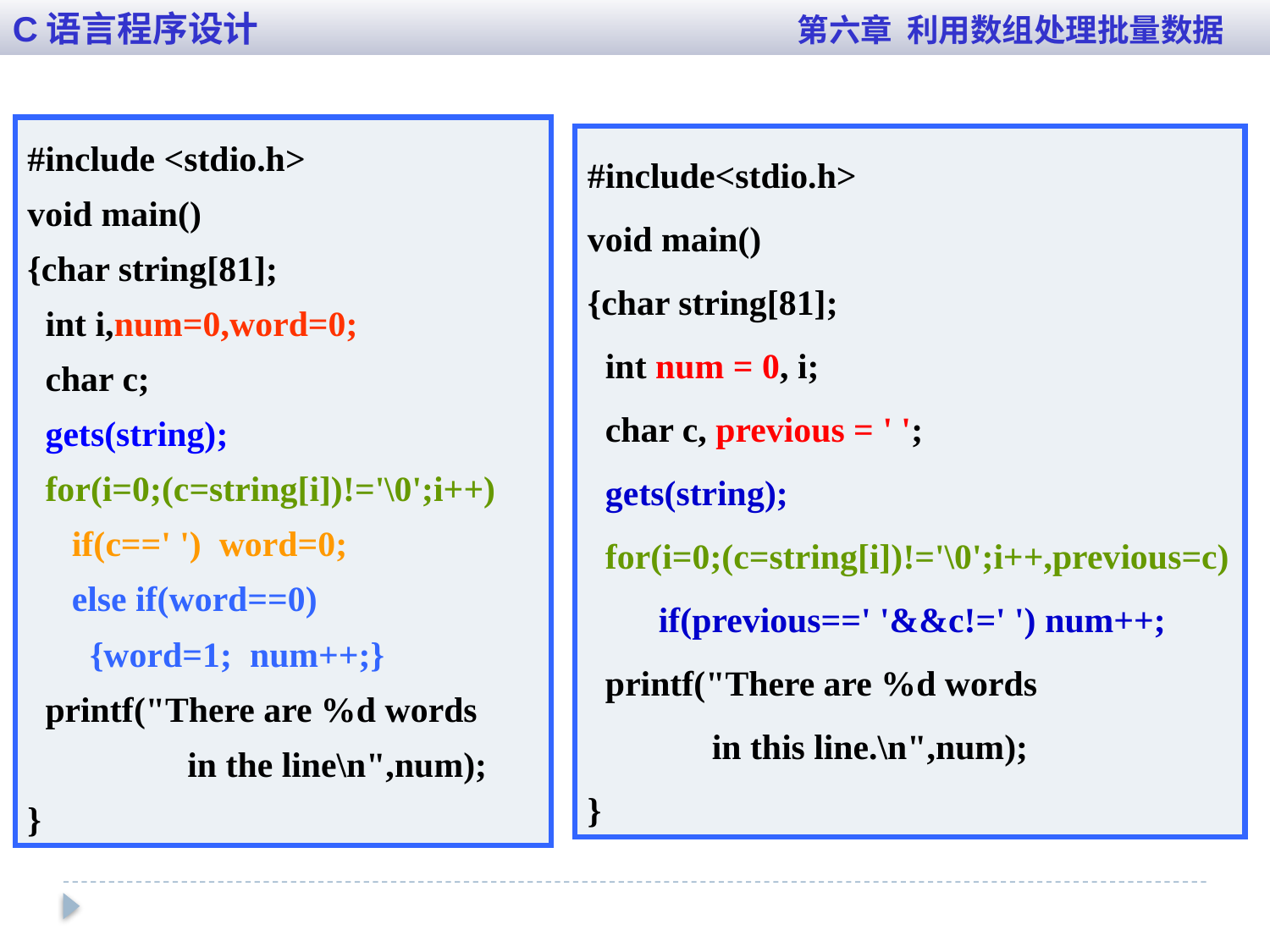

C语言程序设计                                                                   第六章  利用数组处理批量数据
#include <stdio.h>
void main()
{char string[81];
  int i,num=0,word=0;
  char c;
  gets(string);
  for(i=0;(c=string[i])!='\0';i++)
     if(c==' ')  word=0;
     else if(word==0)
       {word=1;  num++;}
  printf("There are %d words
                  in the line\n",num);
}
#include<stdio.h>
void main()
{char string[81];
  int num = 0, i;
  char c, previous = ' ';
  gets(string);
  for(i=0;(c=string[i])!='\0';i++,previous=c)
        if(previous==' '&&c!=' ') num++;
  printf("There are %d words
              in this line.\n",num);
}